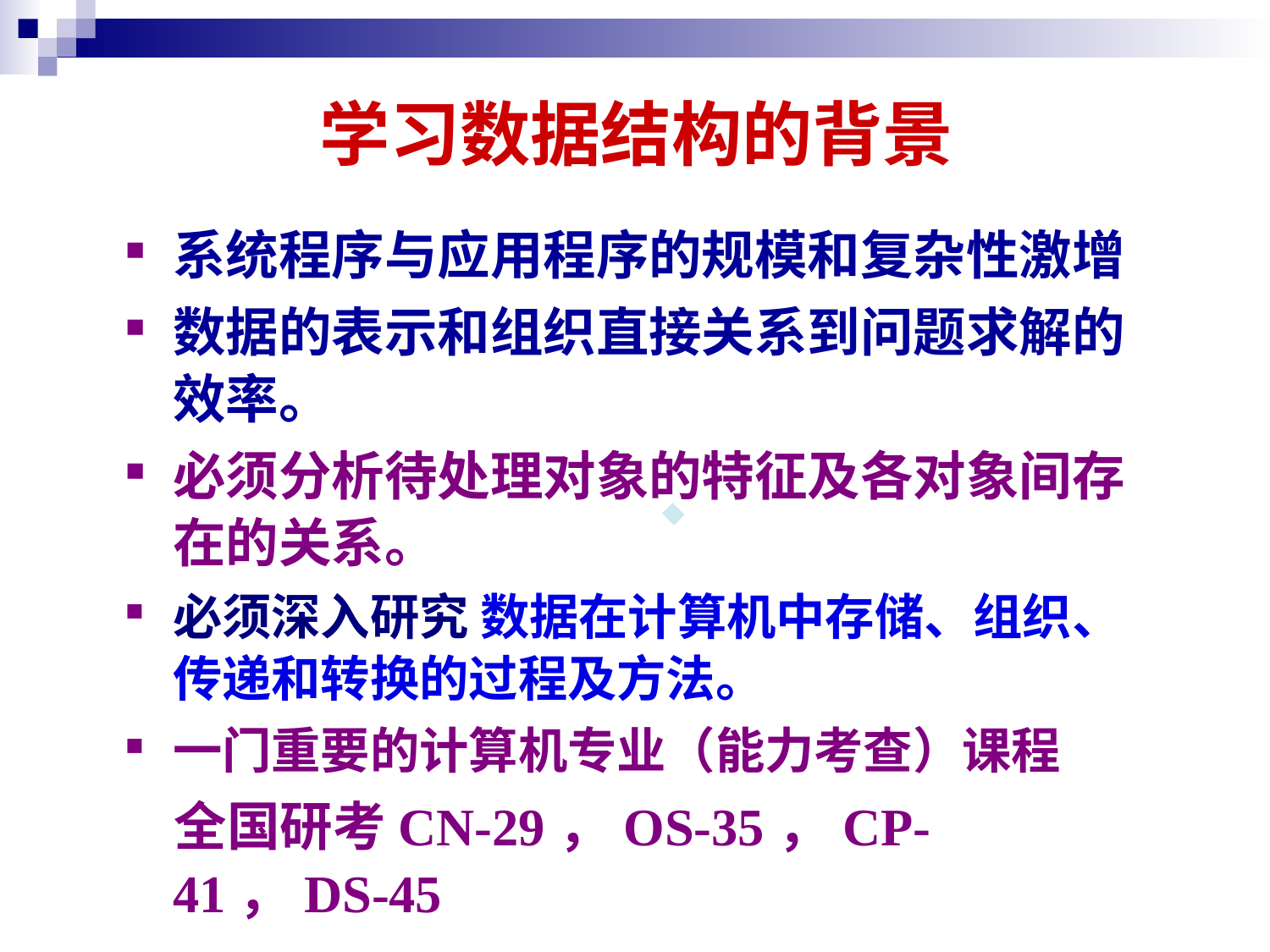

# 学习数据结构的背景
系统程序与应用程序的规模和复杂性激增
数据的表示和组织直接关系到问题求解的效率。
必须分析待处理对象的特征及各对象间存在的关系。
必须深入研究 数据在计算机中存储、组织、传递和转换的过程及方法。
一门重要的计算机专业（能力考查）课程
   全国研考CN-29，OS-35，CP-41，DS-45

.